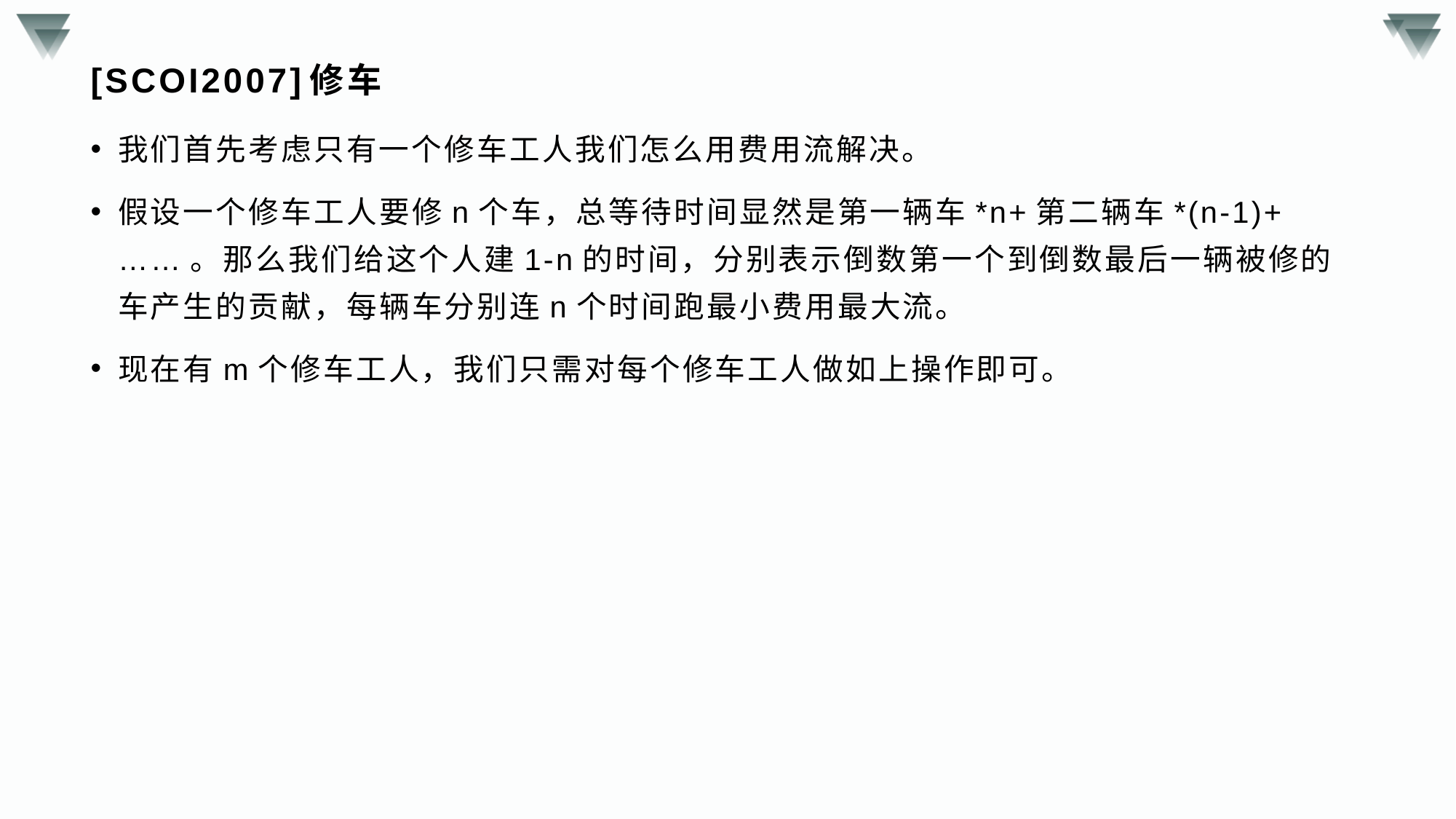

# [SCOI2007]修车
我们首先考虑只有一个修车工人我们怎么用费用流解决。
假设一个修车工人要修n个车，总等待时间显然是第一辆车*n+第二辆车*(n-1)+……。那么我们给这个人建1-n的时间，分别表示倒数第一个到倒数最后一辆被修的车产生的贡献，每辆车分别连n个时间跑最小费用最大流。
现在有m个修车工人，我们只需对每个修车工人做如上操作即可。